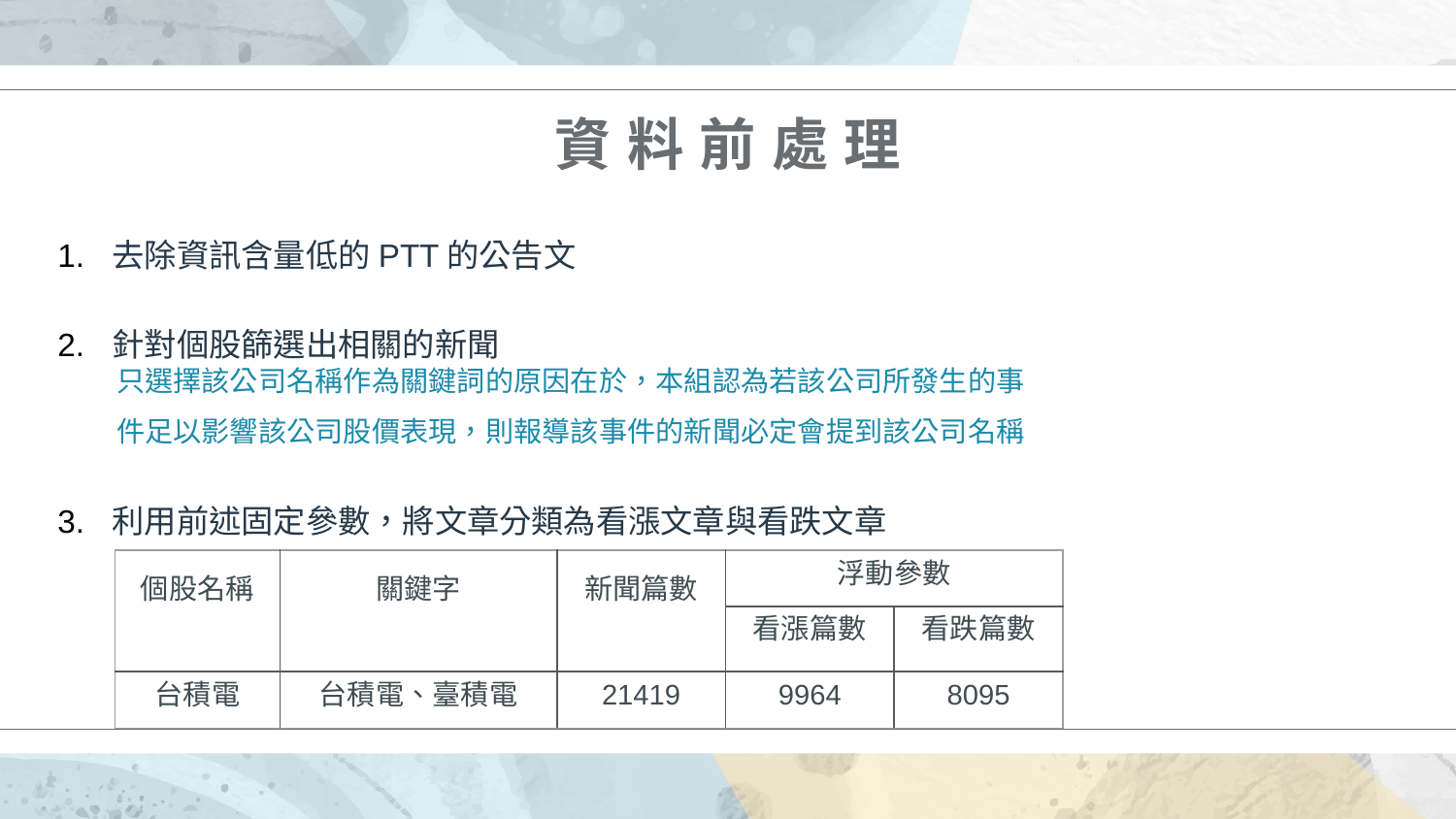

資 料 前 處 理
去除資訊含量低的PTT的公告文
針對個股篩選出相關的新聞

利用前述固定參數，將文章分類為看漲文章與看跌文章

只選擇該公司名稱作為關鍵詞的原因在於，本組認為若該公司所發生的事件足以影響該公司股價表現，則報導該事件的新聞必定會提到該公司名稱
| 個股名稱 | 關鍵字 | 新聞篇數 | 浮動參數 |  |
| --- | --- | --- | --- | --- |
|  |  |  | 看漲篇數 | 看跌篇數 |
| 台積電 | 台積電、臺積電 | 21419 | 9964 | 8095 |